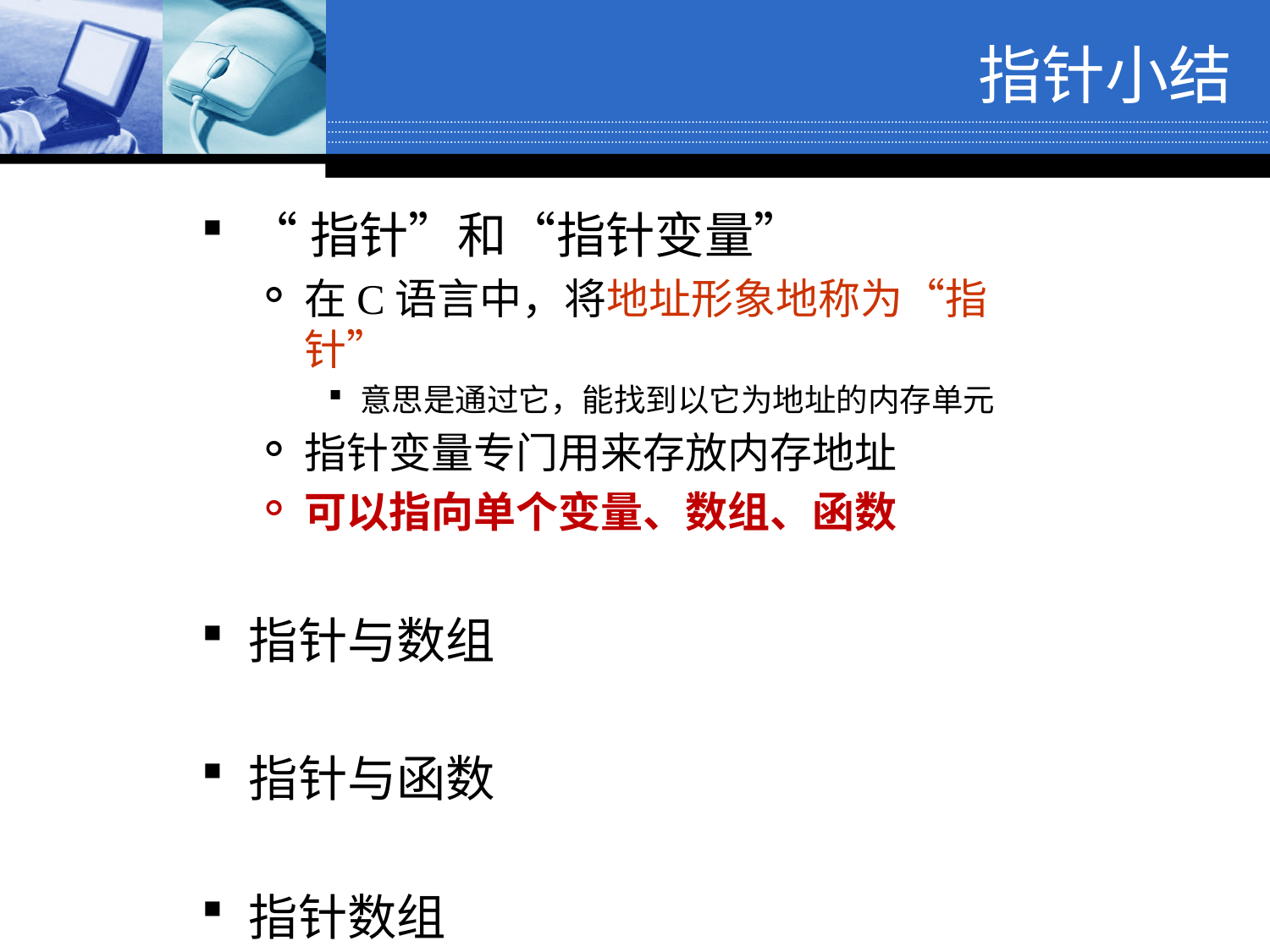

指针小结
“指针”和“指针变量”
在C语言中，将地址形象地称为“指针”
意思是通过它，能找到以它为地址的内存单元
指针变量专门用来存放内存地址
可以指向单个变量、数组、函数

指针与数组

指针与函数

指针数组